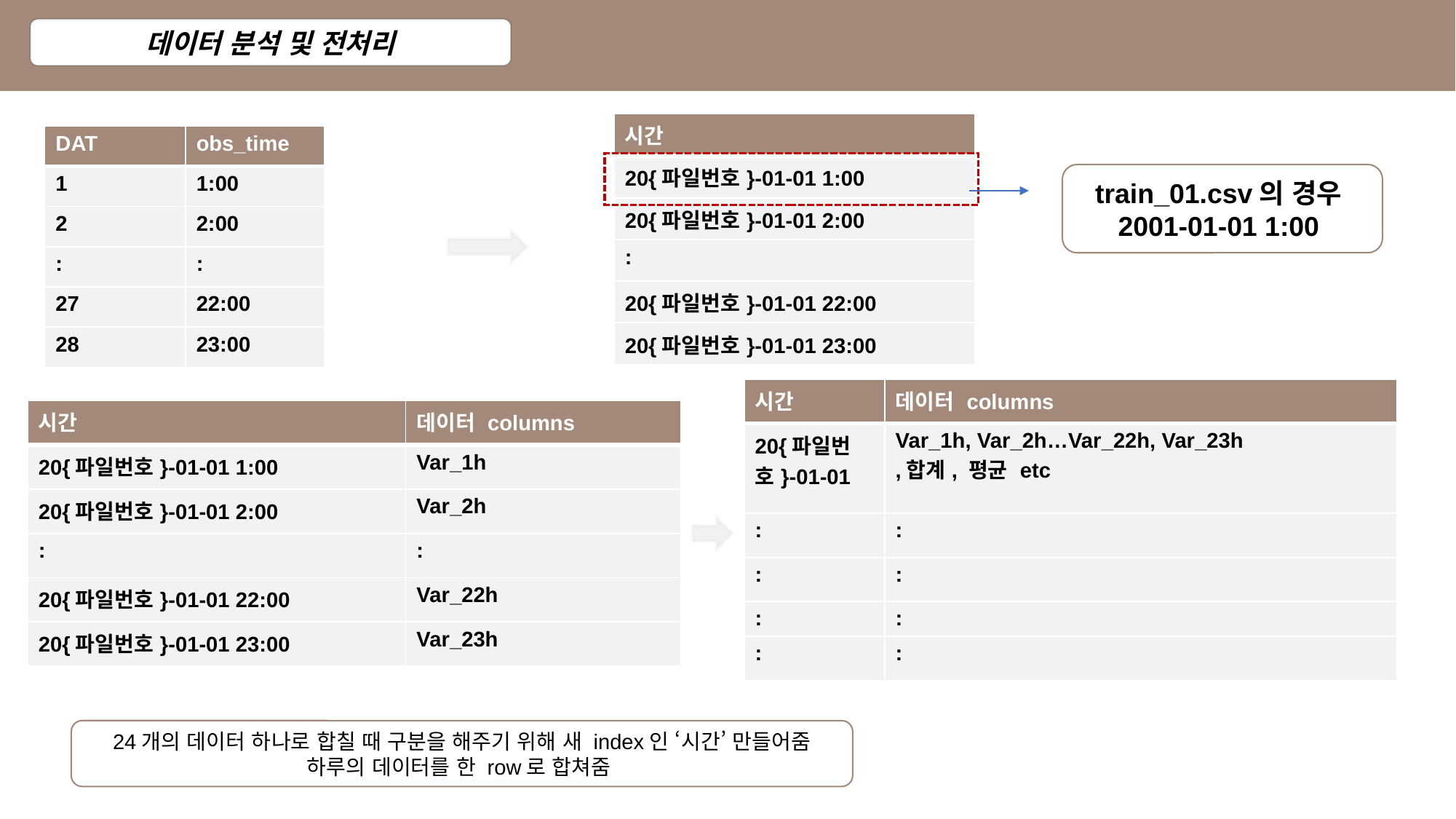

데이터 분석 및 전처리
| 시간 |
| --- |
| 20{파일번호}-01-01 1:00 |
| 20{파일번호}-01-01 2:00 |
| : |
| 20{파일번호}-01-01 22:00 |
| 20{파일번호}-01-01 23:00 |
| DAT | obs\_time |
| --- | --- |
| 1 | 1:00 |
| 2 | 2:00 |
| : | : |
| 27 | 22:00 |
| 28 | 23:00 |

train_01.csv의 경우
2001-01-01 1:00

| 시간 | 데이터 columns |
| --- | --- |
| 20{파일번호}-01-01 | Var\_1h, Var\_2h…Var\_22h, Var\_23h ,합계, 평균 etc |
| : | : |
| : | : |
| : | : |
| : | : |
| 시간 | 데이터 columns |
| --- | --- |
| 20{파일번호}-01-01 1:00 | Var\_1h |
| 20{파일번호}-01-01 2:00 | Var\_2h |
| : | : |
| 20{파일번호}-01-01 22:00 | Var\_22h |
| 20{파일번호}-01-01 23:00 | Var\_23h |

24개의 데이터 하나로 합칠 때 구분을 해주기 위해 새 index인 ‘시간’ 만들어줌
하루의 데이터를 한 row로 합쳐줌